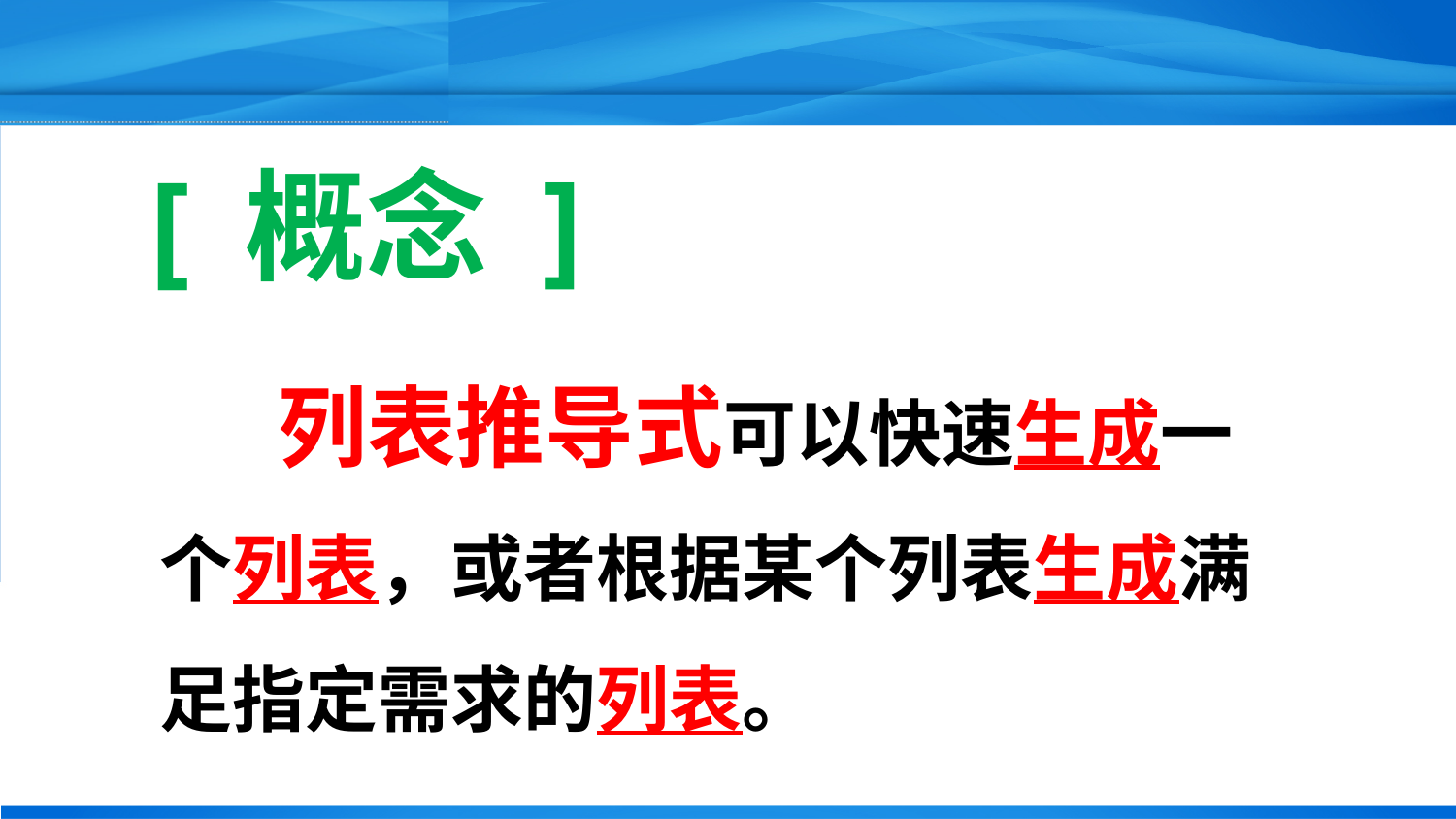

[概念]
    列表推导式可以快速生成一个列表，或者根据某个列表生成满足指定需求的列表。